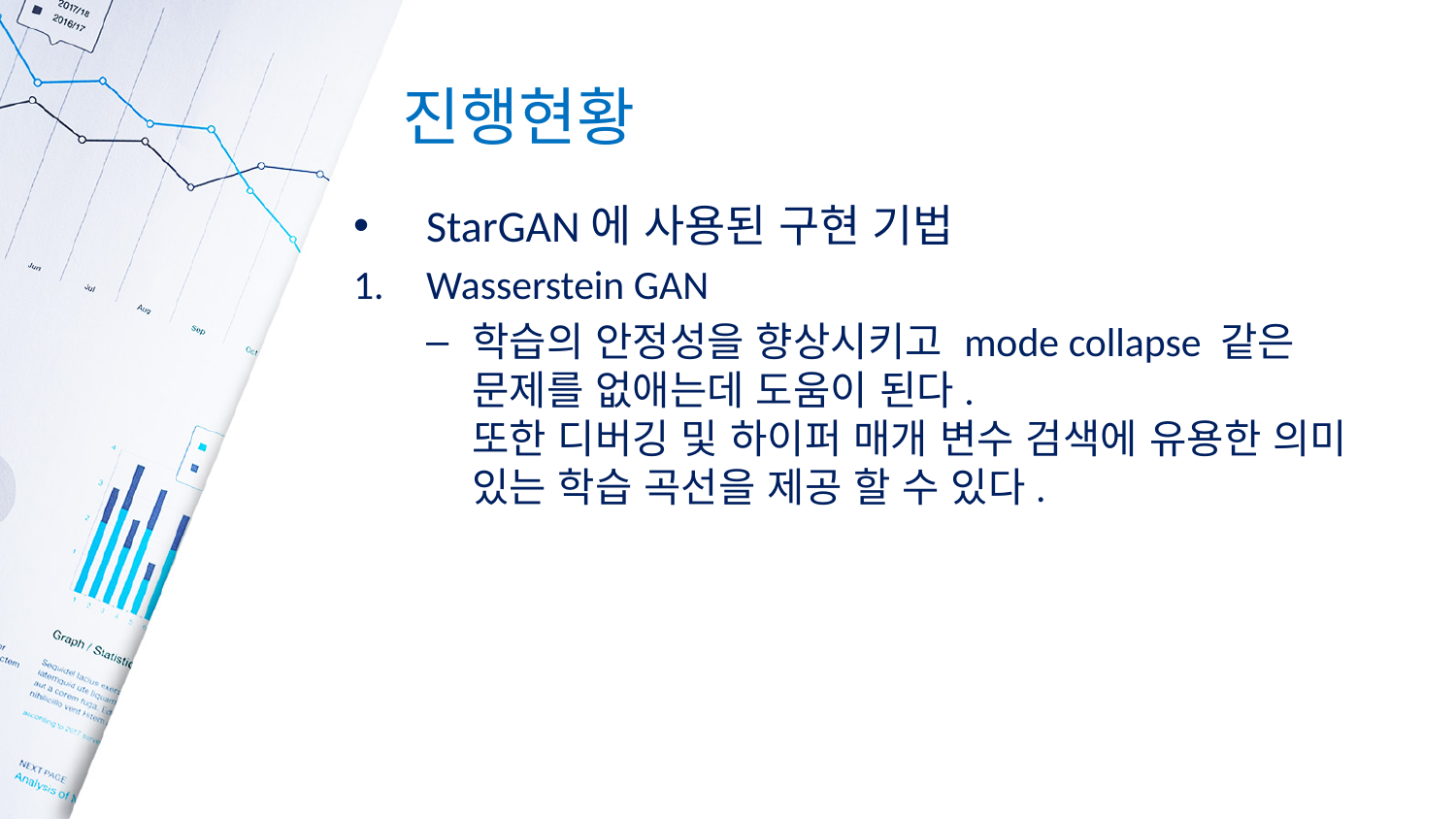

# 진행현황
StarGAN에 사용된 구현 기법
Wasserstein GAN
학습의 안정성을 향상시키고 mode collapse 같은 문제를 없애는데 도움이 된다.
또한 디버깅 및 하이퍼 매개 변수 검색에 유용한 의미 있는 학습 곡선을 제공 할 수 있다.